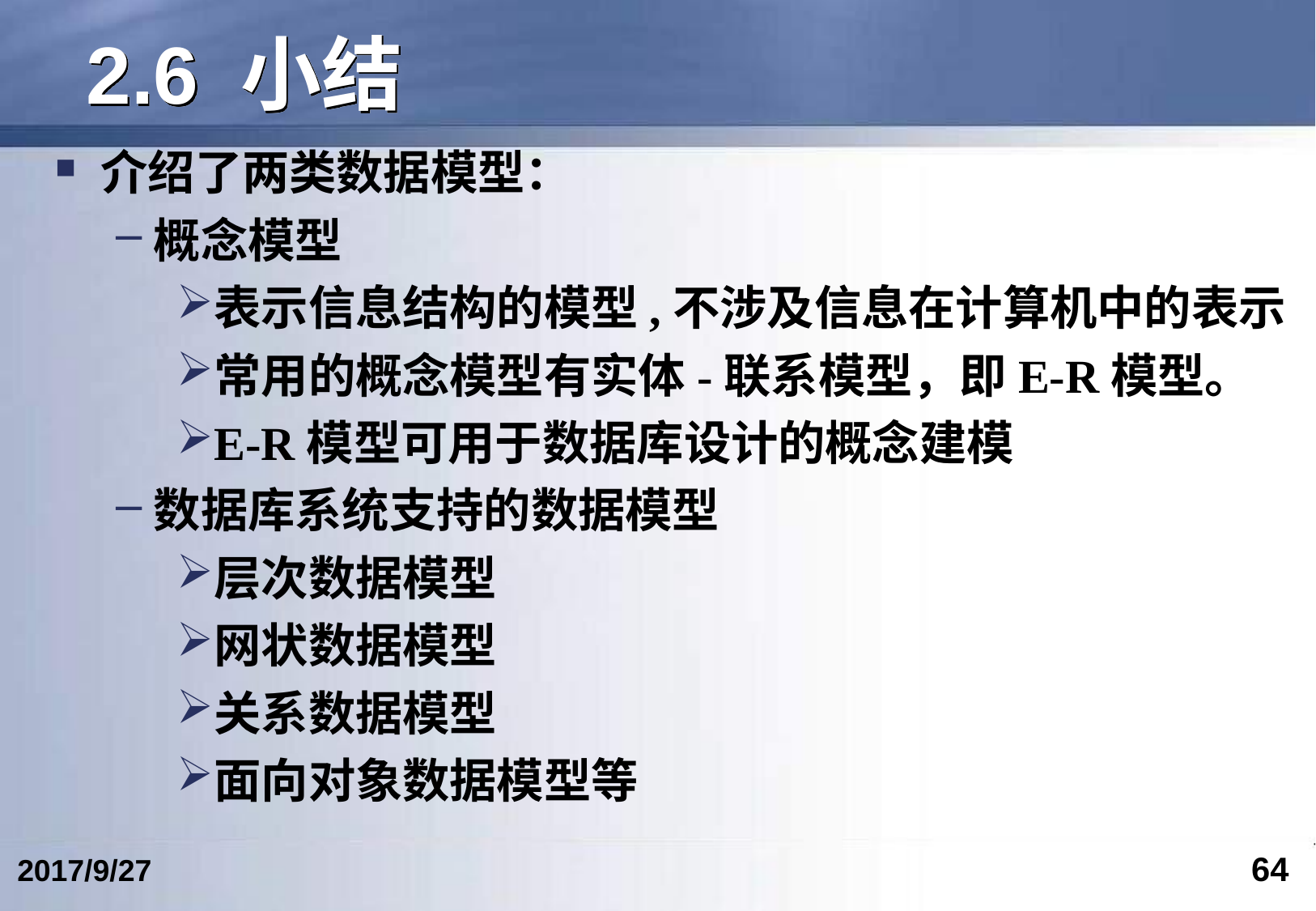

# 2.6 小结
介绍了两类数据模型：
概念模型
表示信息结构的模型,不涉及信息在计算机中的表示
常用的概念模型有实体-联系模型，即E-R模型。
E-R模型可用于数据库设计的概念建模
数据库系统支持的数据模型
层次数据模型
网状数据模型
关系数据模型
面向对象数据模型等
64
2017/9/27